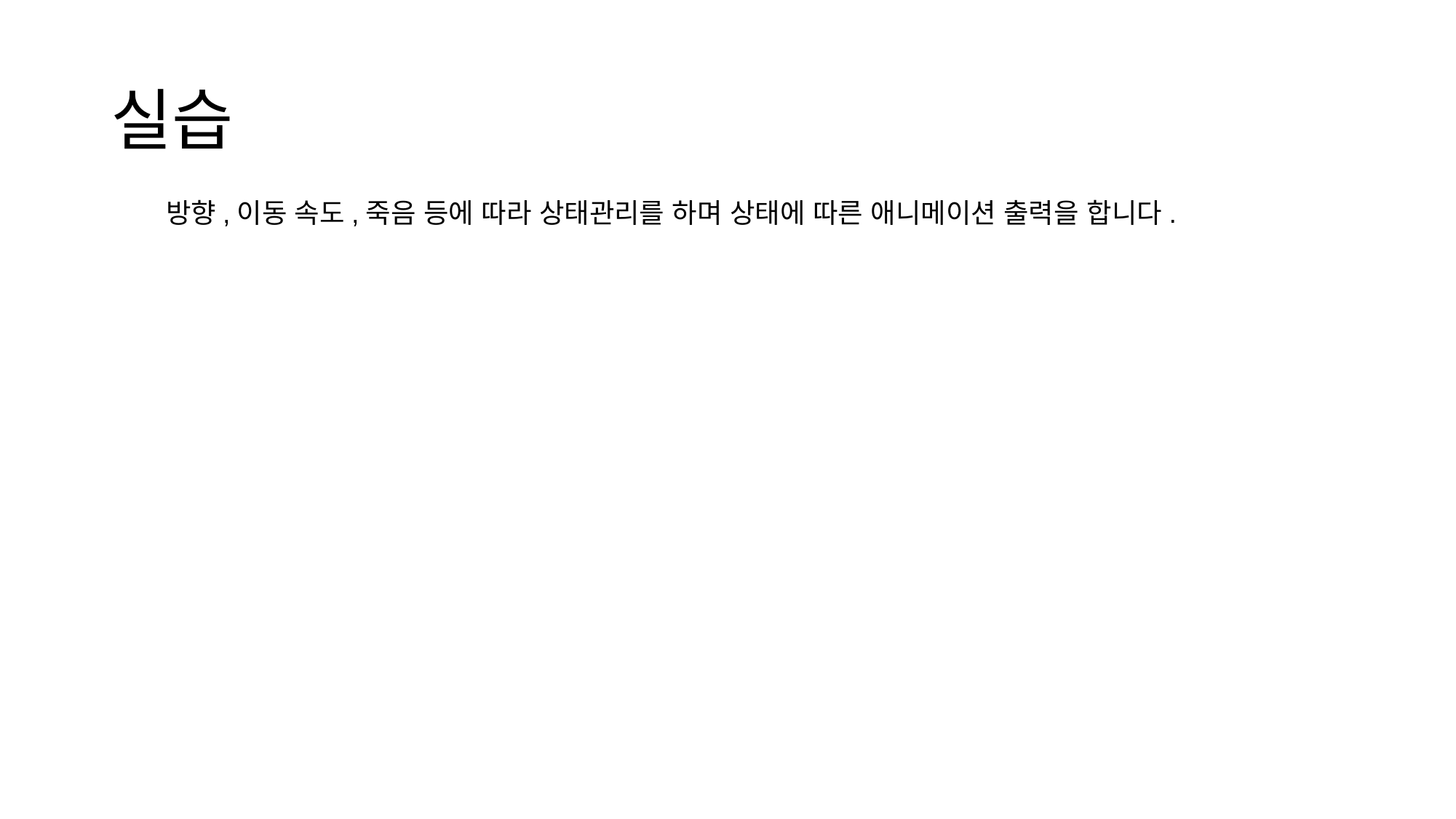

# 실습
방향,이동 속도,죽음 등에 따라 상태관리를 하며 상태에 따른 애니메이션 출력을 합니다.